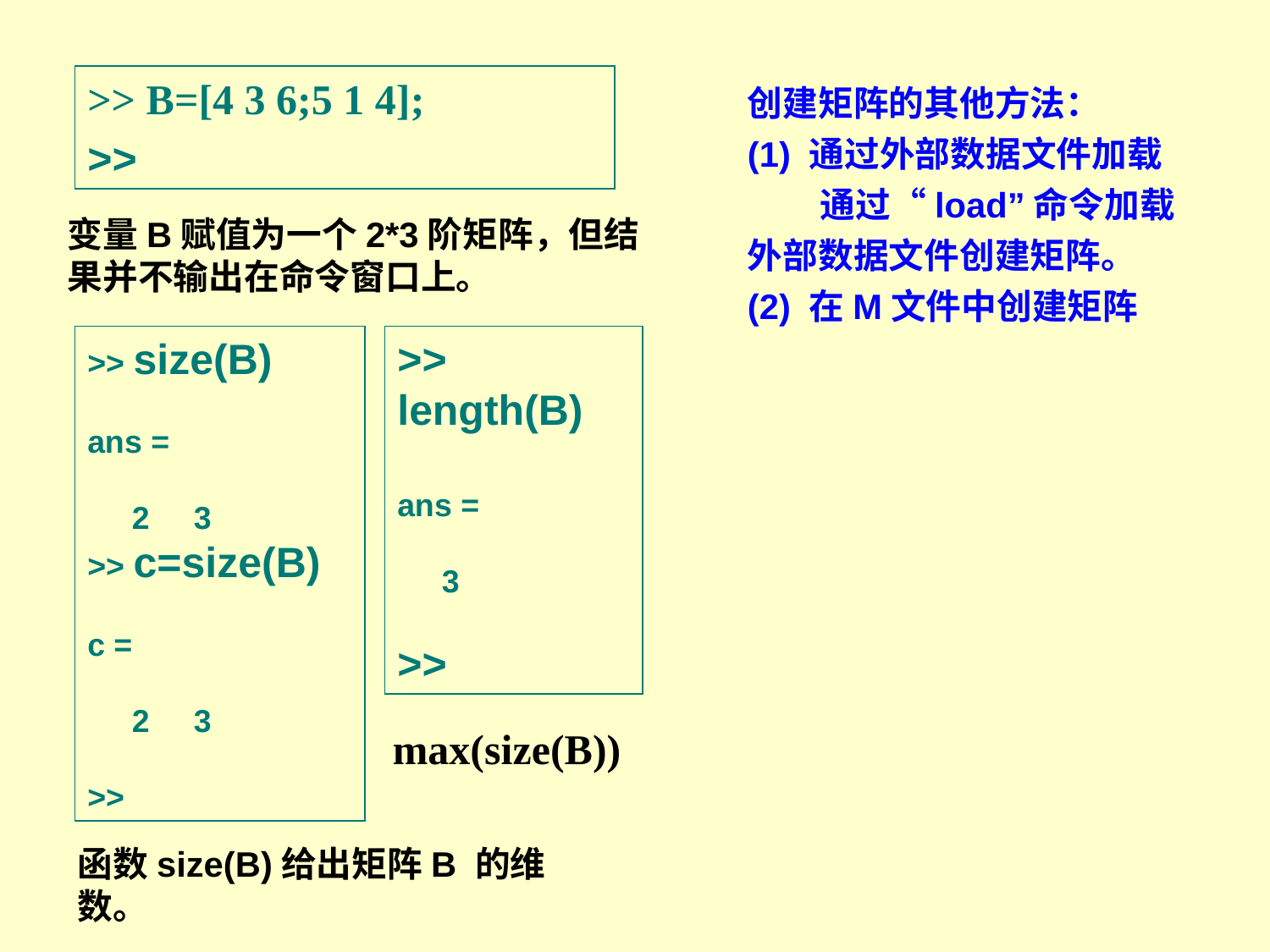

>> B=[4 3 6;5 1 4];
>>
创建矩阵的其他方法：
(1) 通过外部数据文件加载
        通过“load”命令加载外部数据文件创建矩阵。
(2) 在M文件中创建矩阵
变量B赋值为一个2*3阶矩阵，但结果并不输出在命令窗口上。
>> size(B)

ans =

     2     3
>> c=size(B)

c =

     2     3

>>
>> length(B)

ans =

     3

>>
max(size(B))
函数size(B)给出矩阵B 的维数。